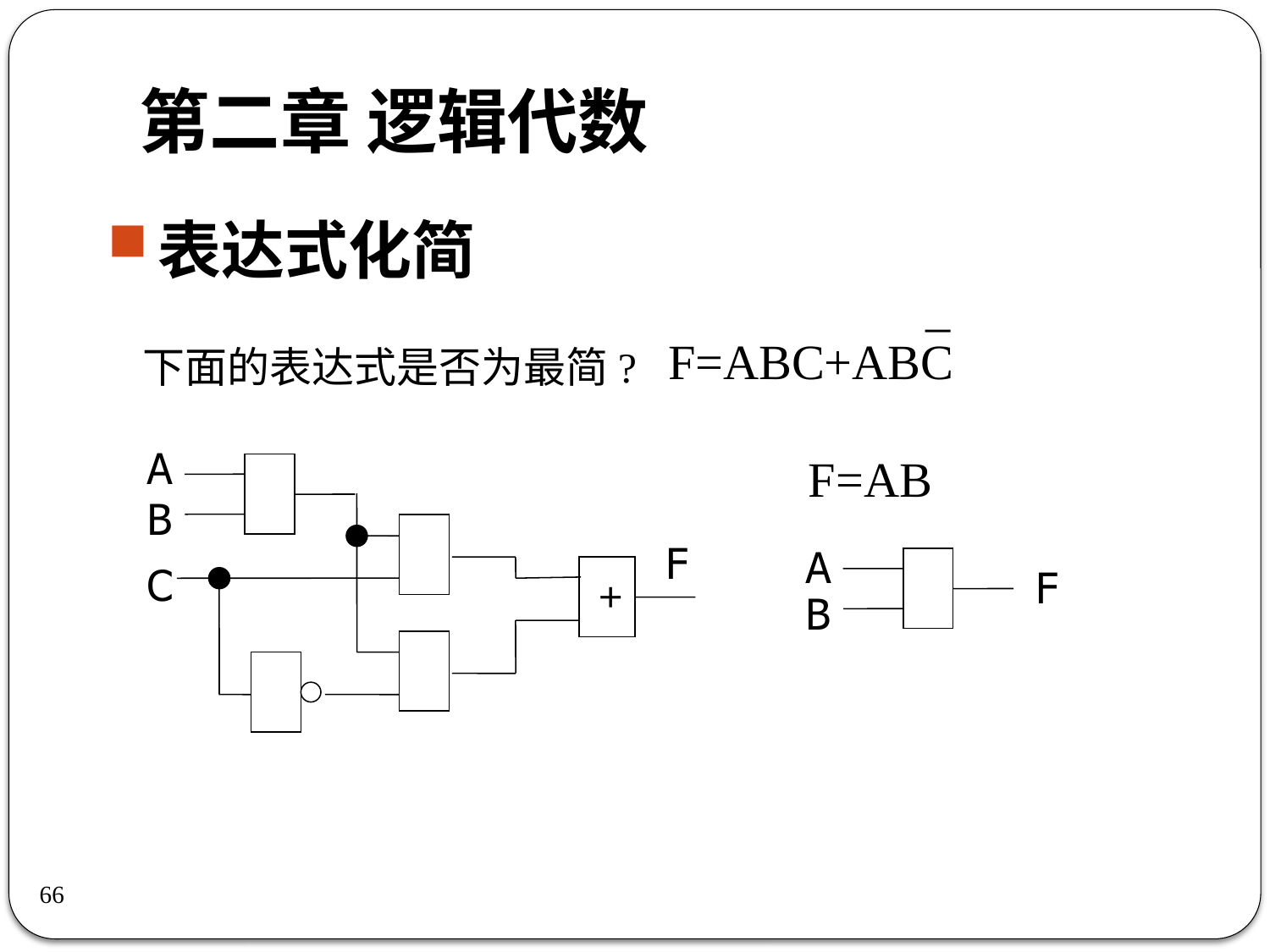

# 第二章 逻辑代数
表达式化简

                     _
F=ABC+ABC
下面的表达式是否为最简?
A

B

F

C

+

F=AB
A

F

B

66